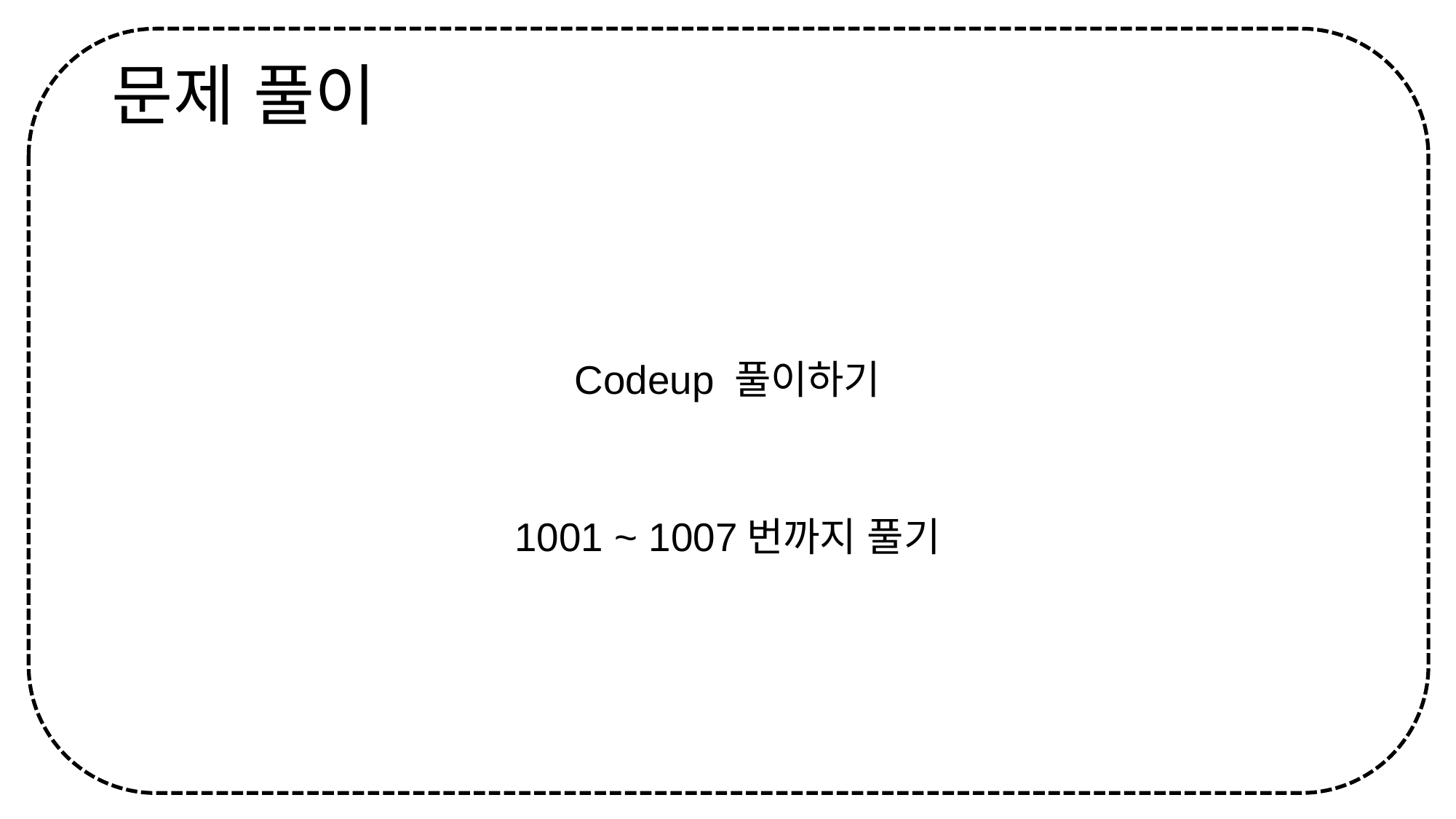

# 문제 풀이
Codeup 풀이하기
1001 ~ 1007번까지 풀기